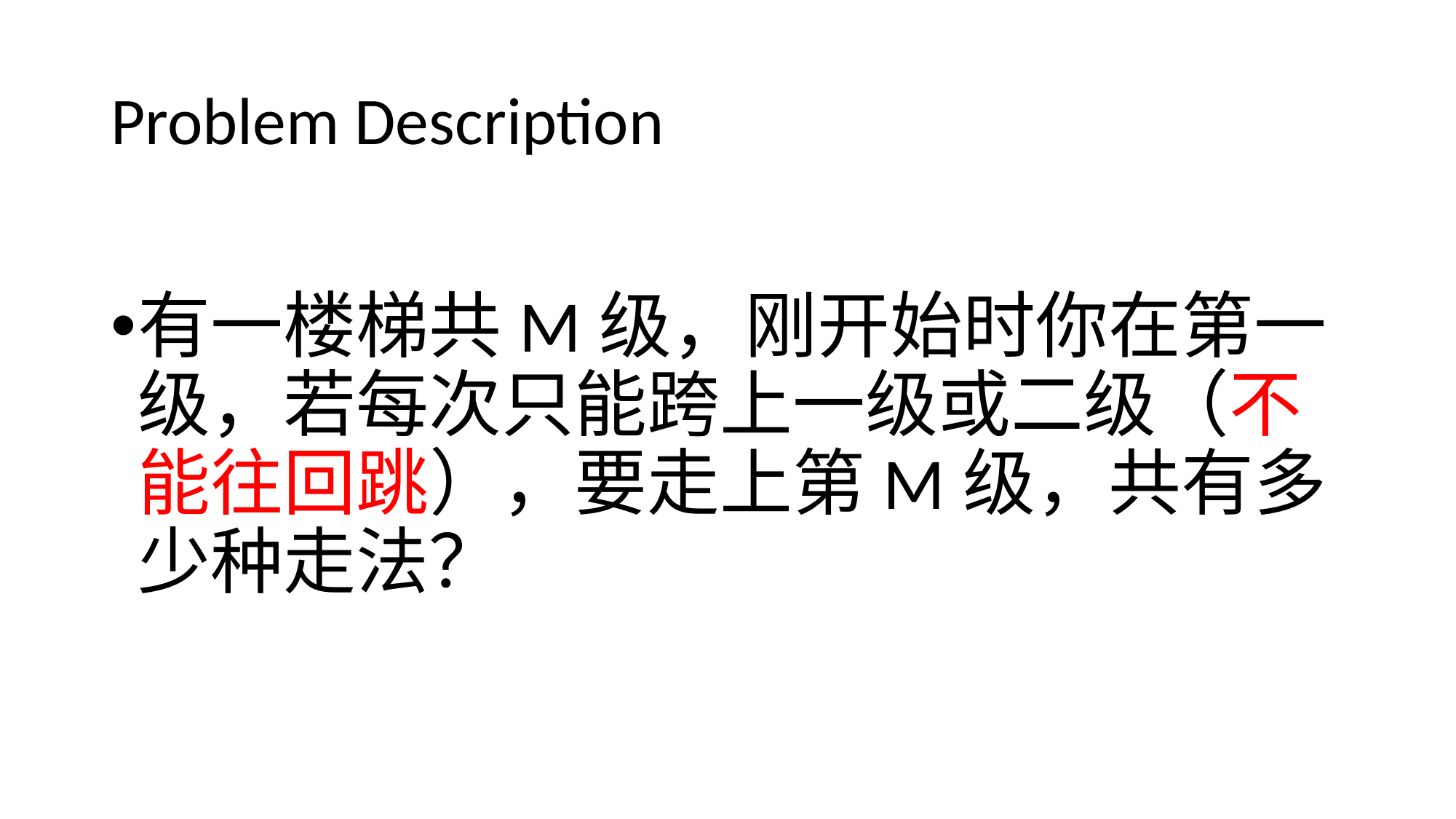

# Problem Description

有一楼梯共M级，刚开始时你在第一级，若每次只能跨上一级或二级（不能往回跳），要走上第M级，共有多少种走法？